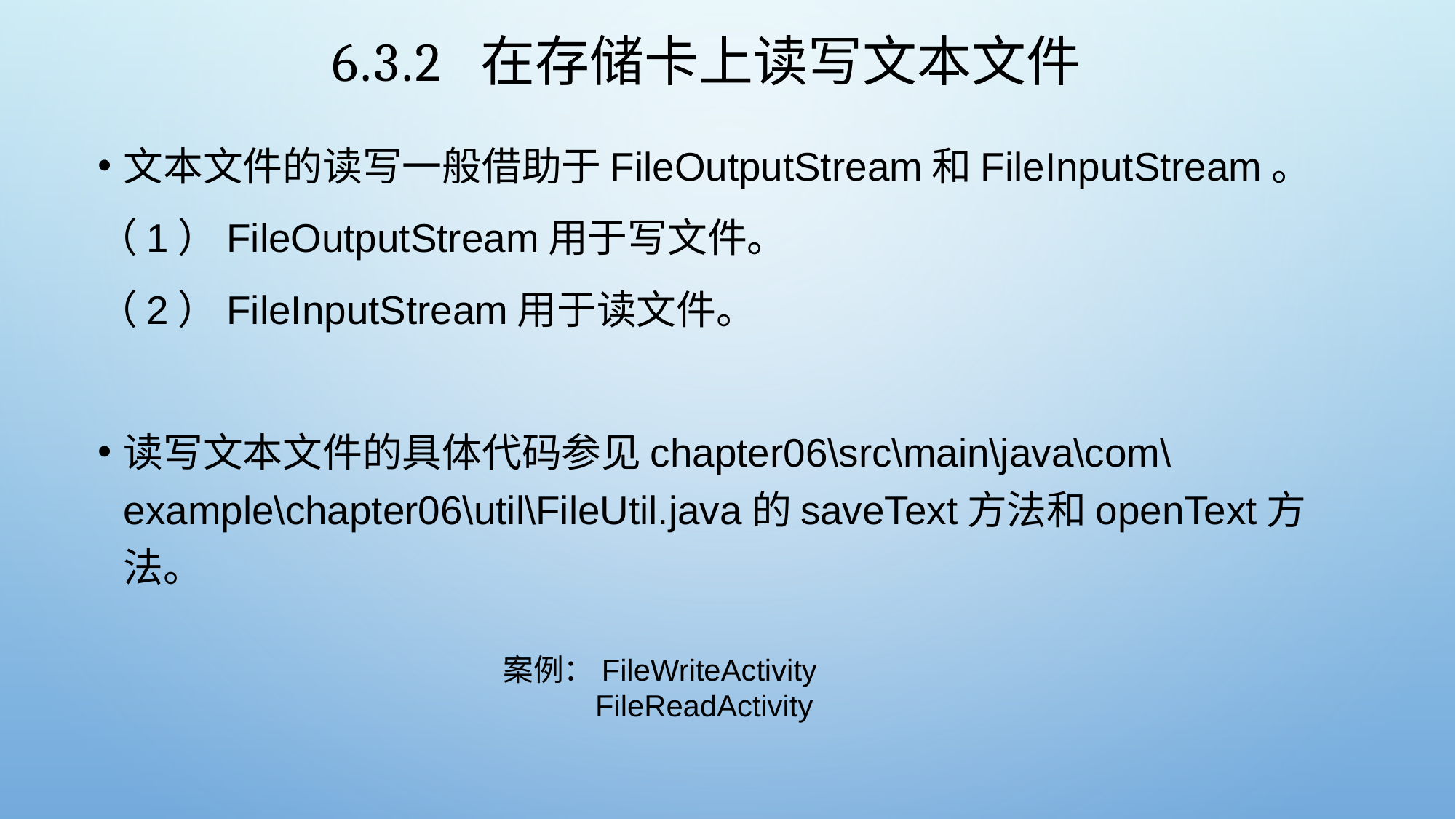

# 6.3.2  在存储卡上读写文本文件
文本文件的读写一般借助于FileOutputStream和FileInputStream。
（1）FileOutputStream用于写文件。
（2）FileInputStream用于读文件。

读写文本文件的具体代码参见chapter06\src\main\java\com\example\chapter06\util\FileUtil.java的saveText方法和openText方法。

案例：FileWriteActivity
           FileReadActivity